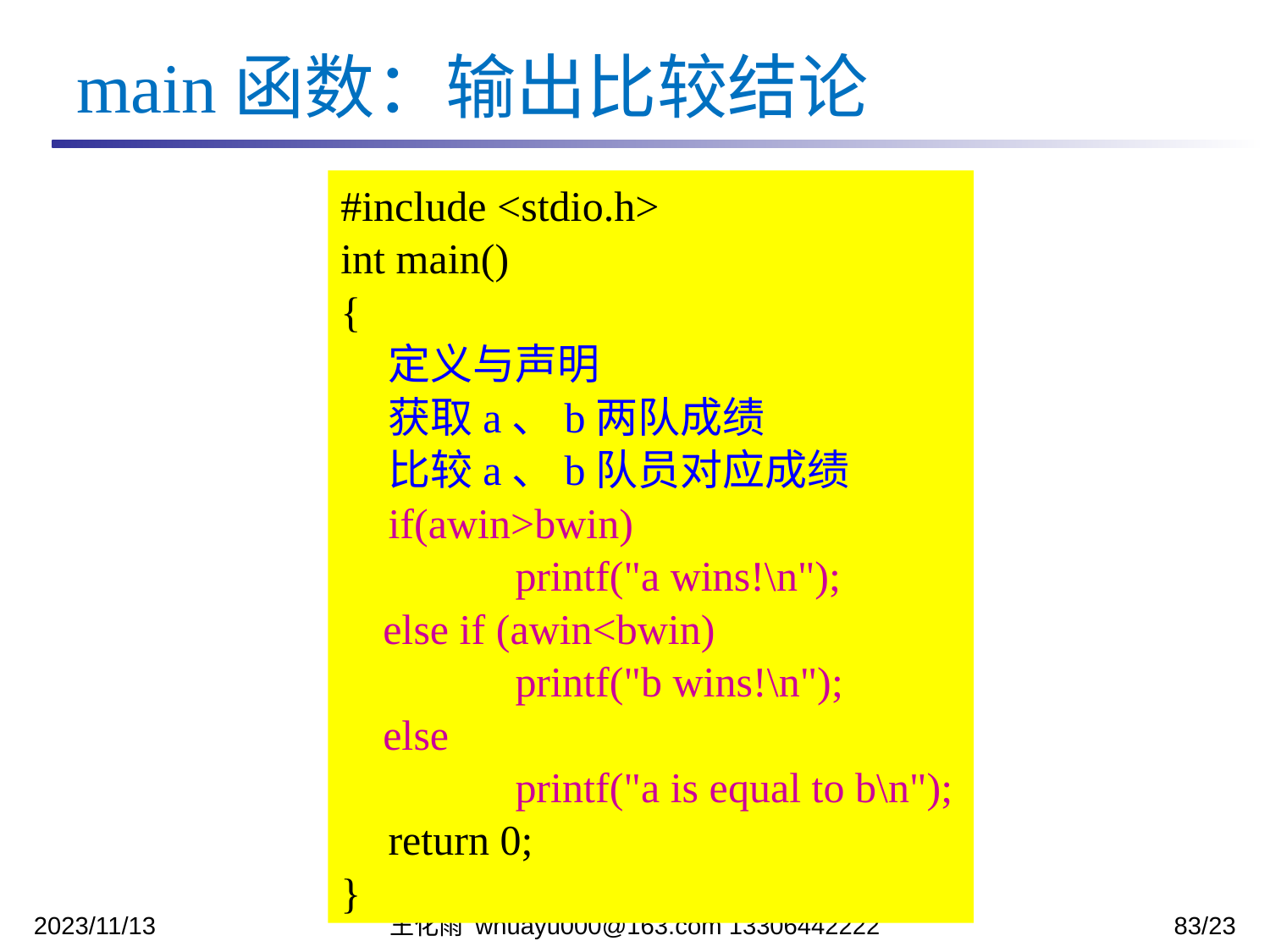

main函数：输出比较结论
#include <stdio.h>
int main()
{
	定义与声明
	获取a、b两队成绩
	比较a、b队员对应成绩
	if(awin>bwin)
	     	printf("a wins!\n");
    else if (awin<bwin)
		printf("b wins!\n");
    else
		printf("a is equal to b\n");
	return 0;
}
2023/11/13
王化雨 whuayu000@163.com 13306442222
83/23